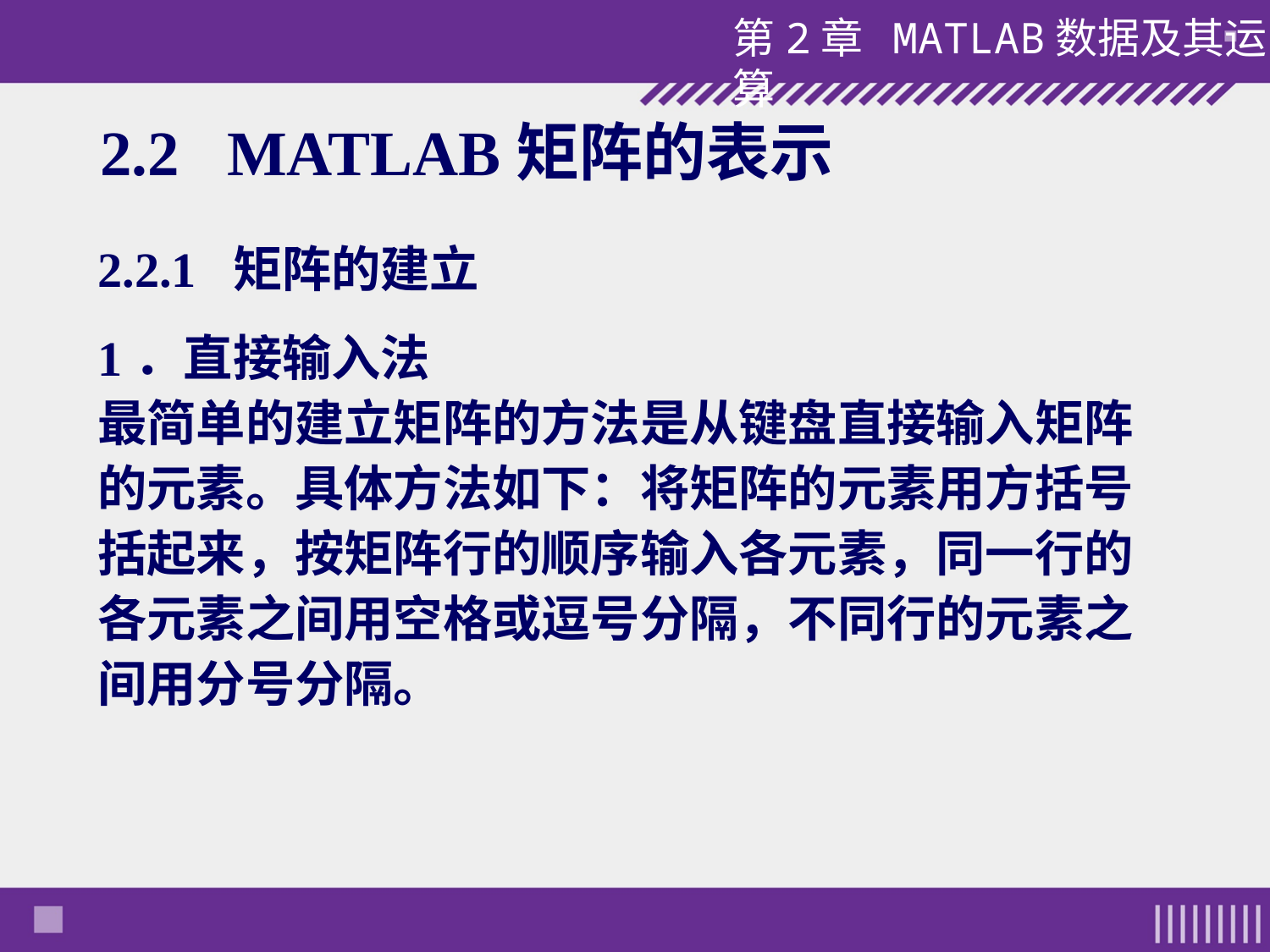

# 2.2   MATLAB矩阵的表示
2.2.1  矩阵的建立
1．直接输入法
最简单的建立矩阵的方法是从键盘直接输入矩阵的元素。具体方法如下：将矩阵的元素用方括号括起来，按矩阵行的顺序输入各元素，同一行的各元素之间用空格或逗号分隔，不同行的元素之间用分号分隔。